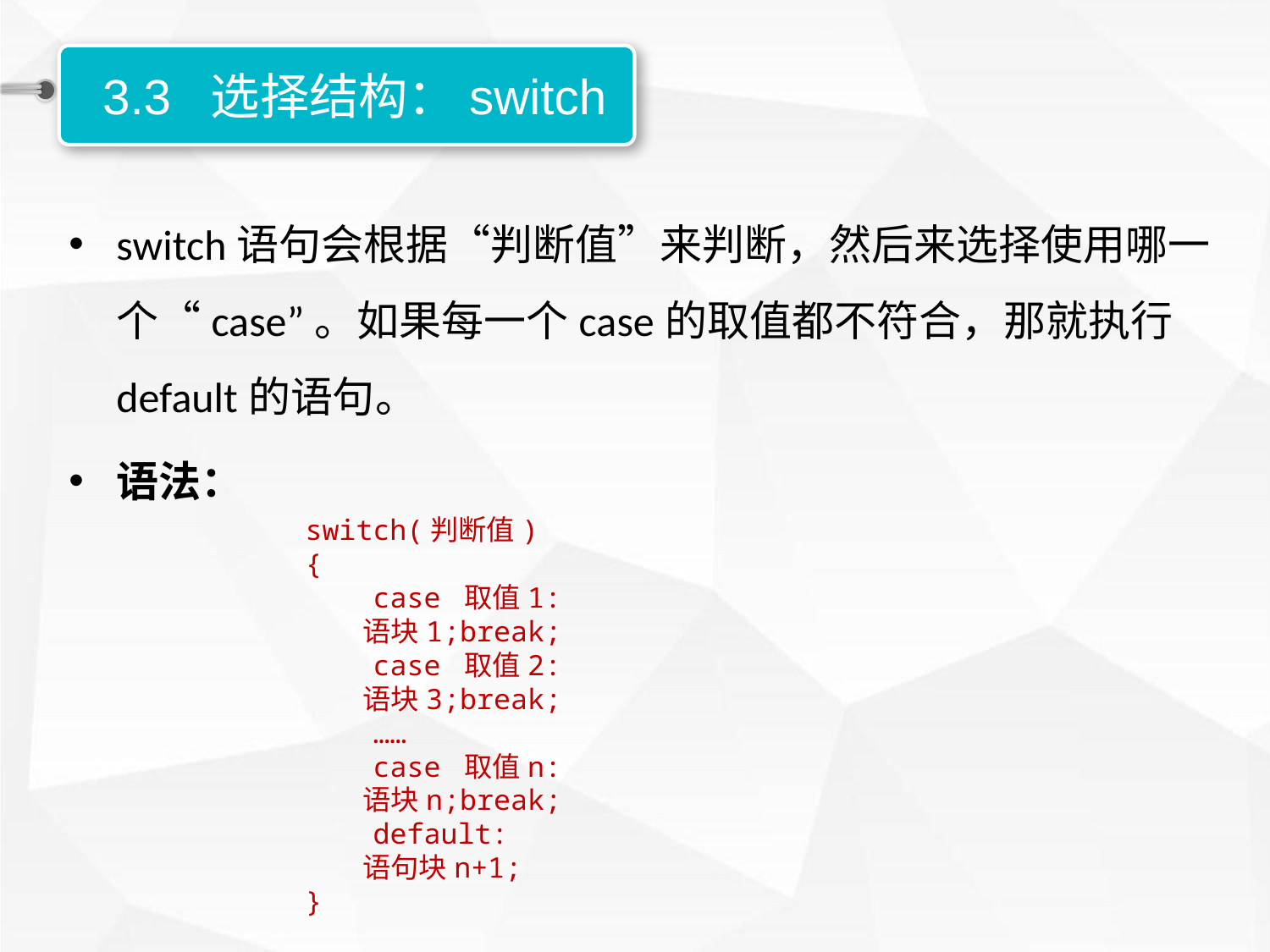

3.3  选择结构：switch

switch语句会根据“判断值”来判断，然后来选择使用哪一个“case”。如果每一个case的取值都不符合，那就执行default的语句。
语法：
switch(判断值)
{
    case 取值1:
        语块1;break;
    case 取值2:
        语块3;break;
    ……
    case 取值n:
        语块n;break;
    default:
        语句块n+1;
}